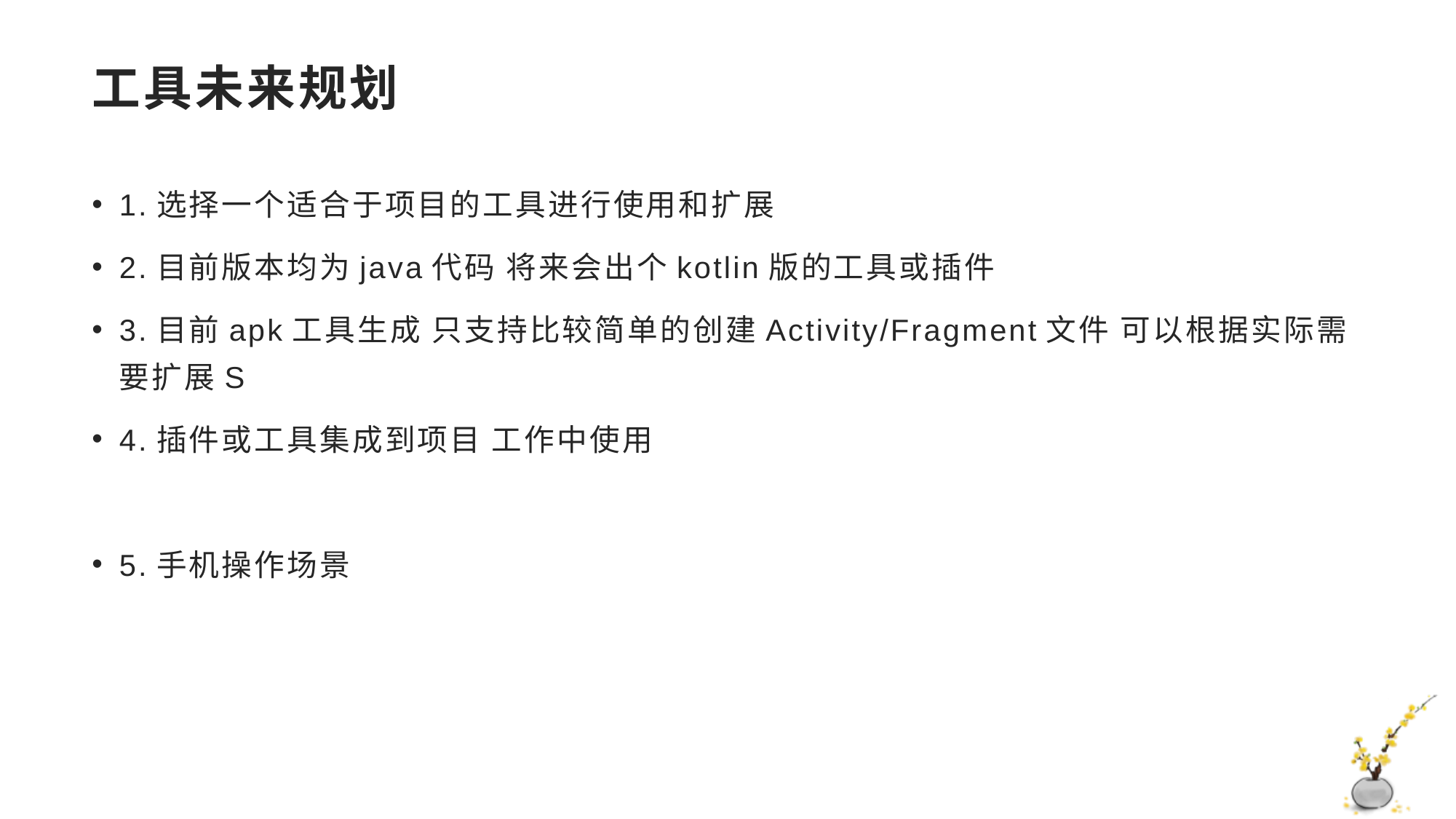

# 工具未来规划
1.选择一个适合于项目的工具进行使用和扩展
2.目前版本均为java代码 将来会出个kotlin版的工具或插件
3.目前apk工具生成 只支持比较简单的创建Activity/Fragment文件 可以根据实际需要扩展S
4.插件或工具集成到项目 工作中使用

5.手机操作场景